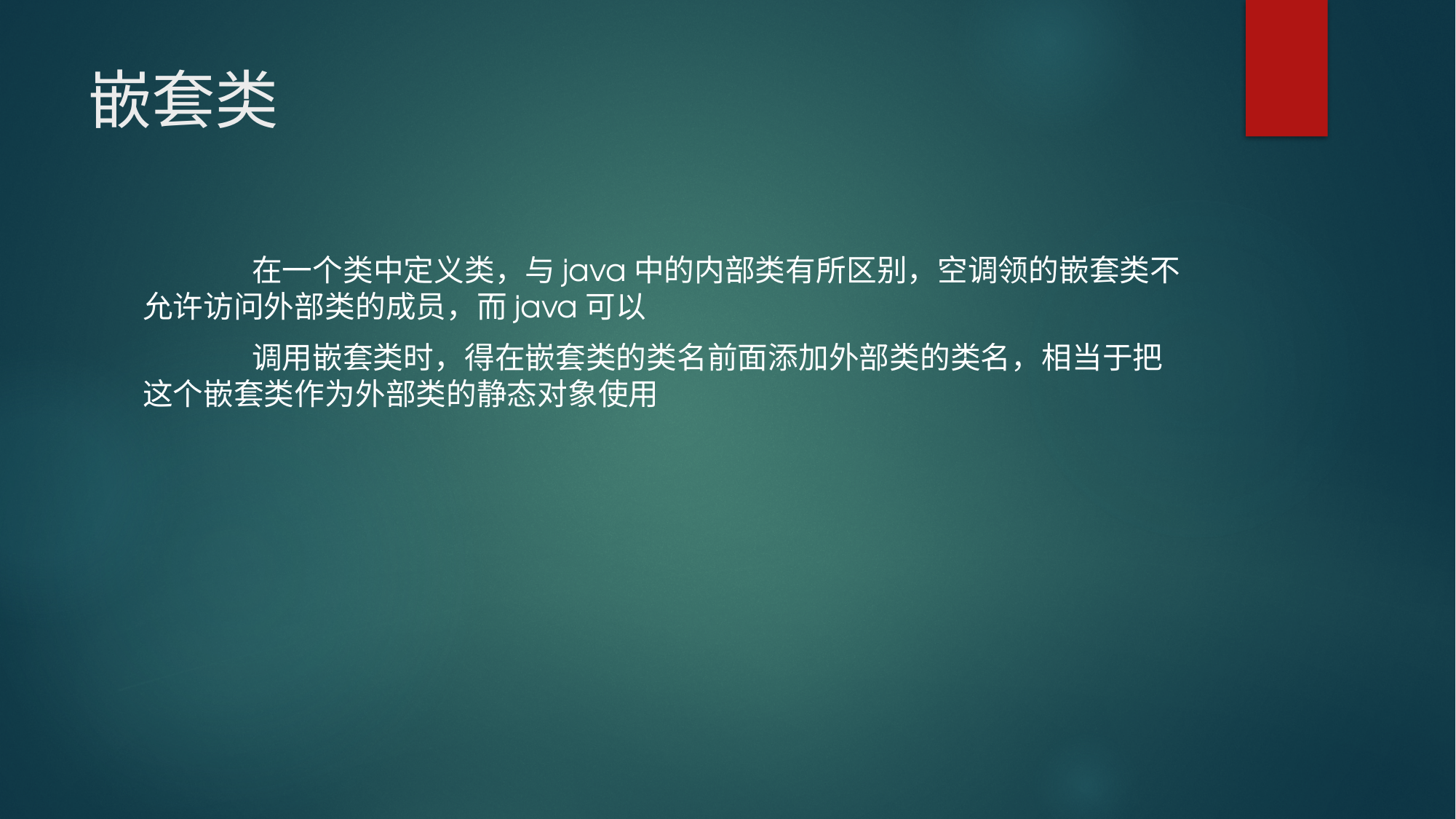

# 嵌套类
	在一个类中定义类，与java中的内部类有所区别，空调领的嵌套类不允许访问外部类的成员，而java可以
	调用嵌套类时，得在嵌套类的类名前面添加外部类的类名，相当于把这个嵌套类作为外部类的静态对象使用